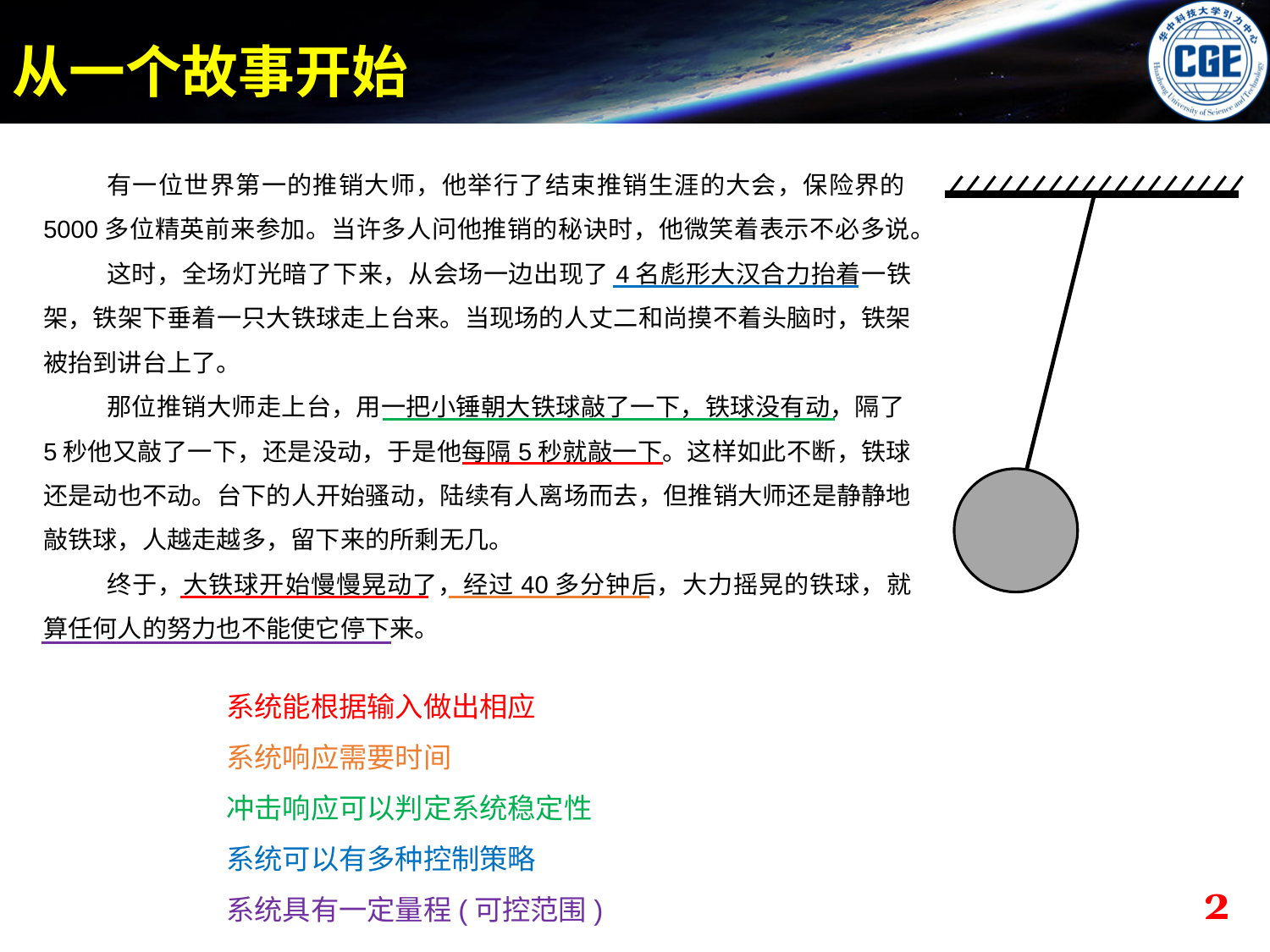

从一个故事开始
有一位世界第一的推销大师，他举行了结束推销生涯的大会，保险界的5000多位精英前来参加。当许多人问他推销的秘诀时，他微笑着表示不必多说。
这时，全场灯光暗了下来，从会场一边出现了4名彪形大汉合力抬着一铁架，铁架下垂着一只大铁球走上台来。当现场的人丈二和尚摸不着头脑时，铁架被抬到讲台上了。
那位推销大师走上台，用一把小锤朝大铁球敲了一下，铁球没有动，隔了5秒他又敲了一下，还是没动，于是他每隔5秒就敲一下。这样如此不断，铁球还是动也不动。台下的人开始骚动，陆续有人离场而去，但推销大师还是静静地敲铁球，人越走越多，留下来的所剩无几。
终于，大铁球开始慢慢晃动了，经过40多分钟后，大力摇晃的铁球，就算任何人的努力也不能使它停下来。

系统能根据输入做出相应
系统响应需要时间
冲击响应可以判定系统稳定性
系统可以有多种控制策略
系统具有一定量程(可控范围)
2